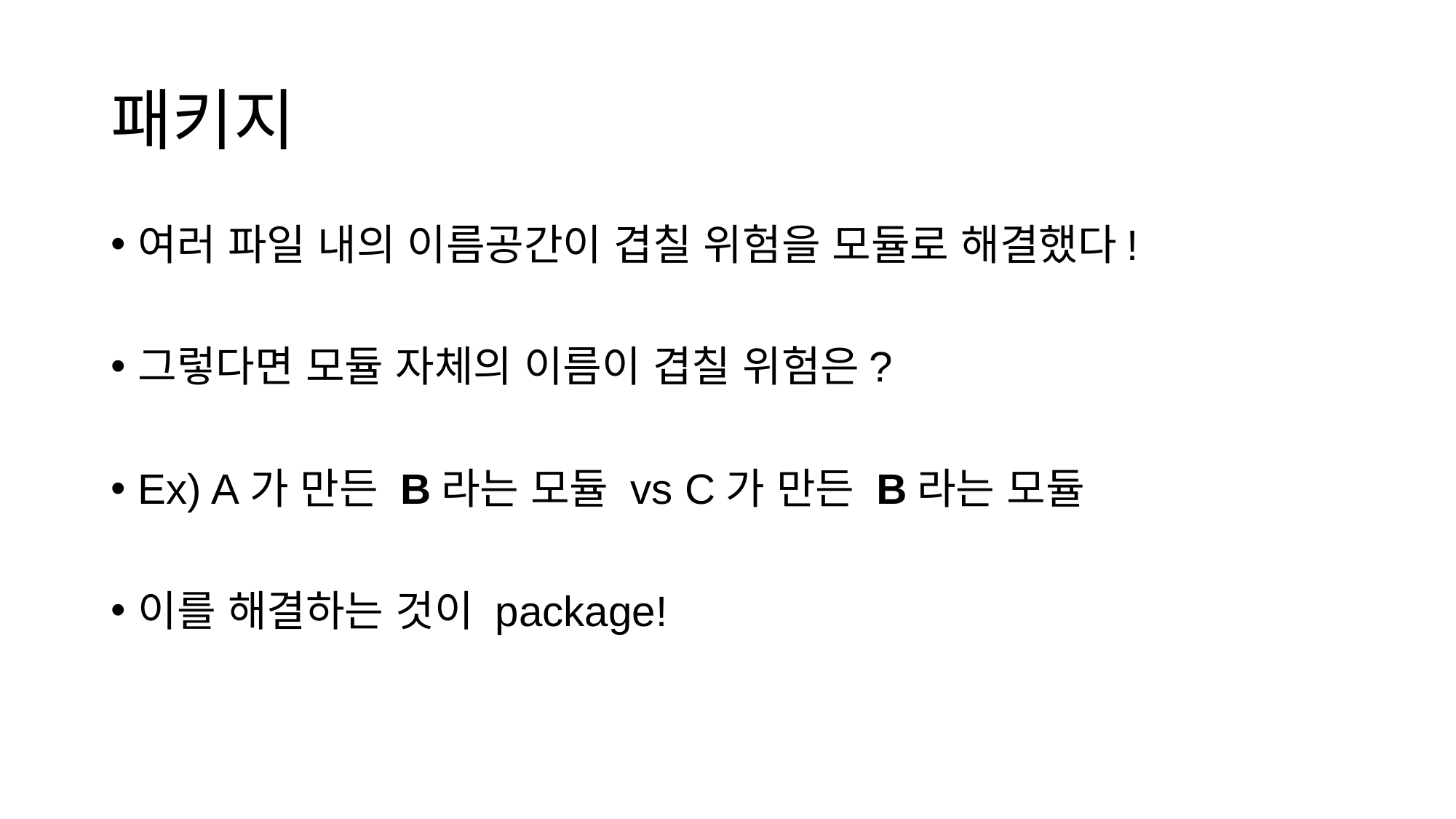

# 패키지
여러 파일 내의 이름공간이 겹칠 위험을 모듈로 해결했다!

그렇다면 모듈 자체의 이름이 겹칠 위험은?

Ex) A가 만든 B라는 모듈 vs C가 만든 B라는 모듈

이를 해결하는 것이 package!